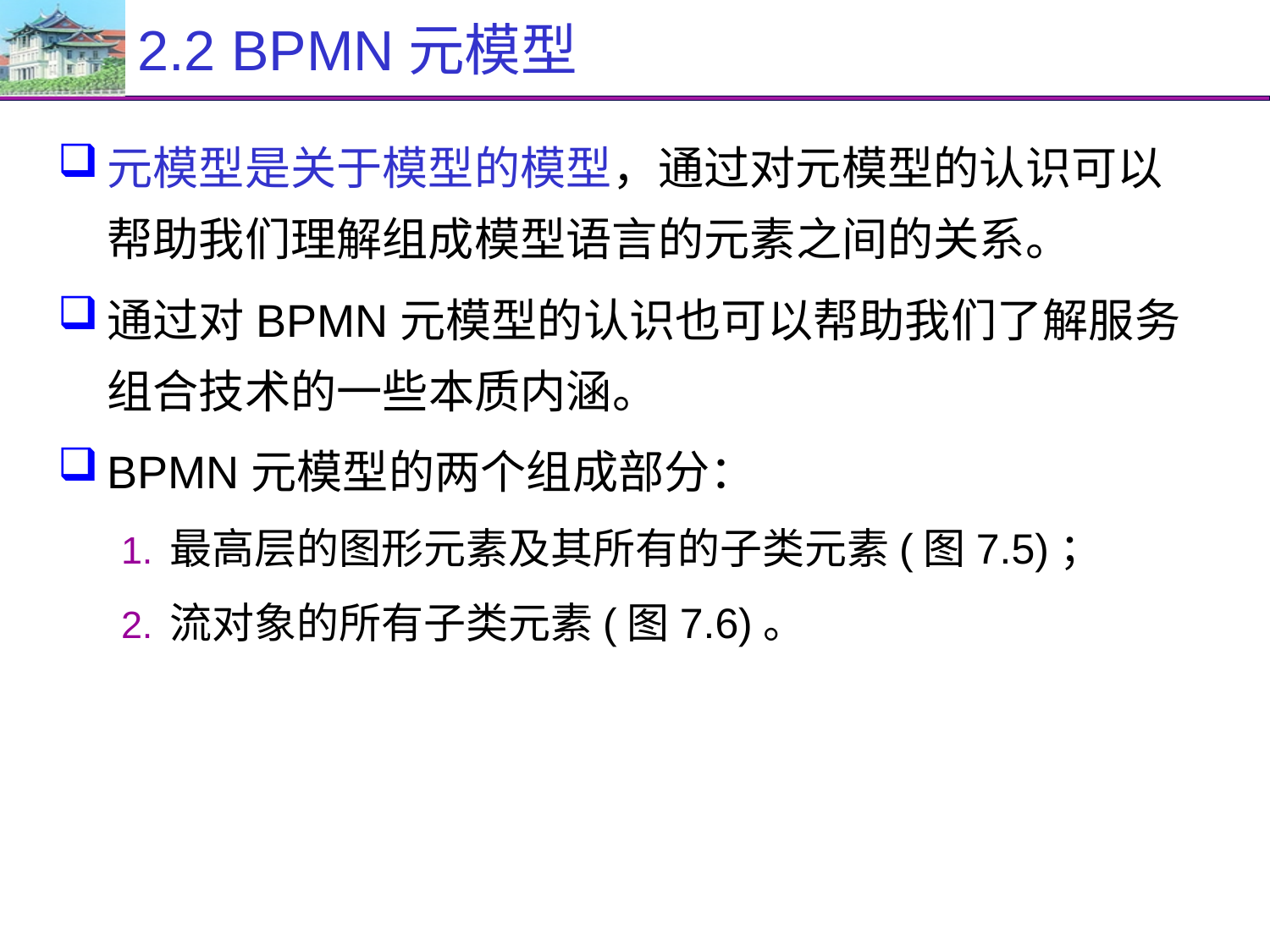

# 2.2 BPMN元模型
元模型是关于模型的模型，通过对元模型的认识可以帮助我们理解组成模型语言的元素之间的关系。
通过对BPMN元模型的认识也可以帮助我们了解服务组合技术的一些本质内涵。
BPMN元模型的两个组成部分：
最高层的图形元素及其所有的子类元素(图7.5)；
流对象的所有子类元素(图7.6)。